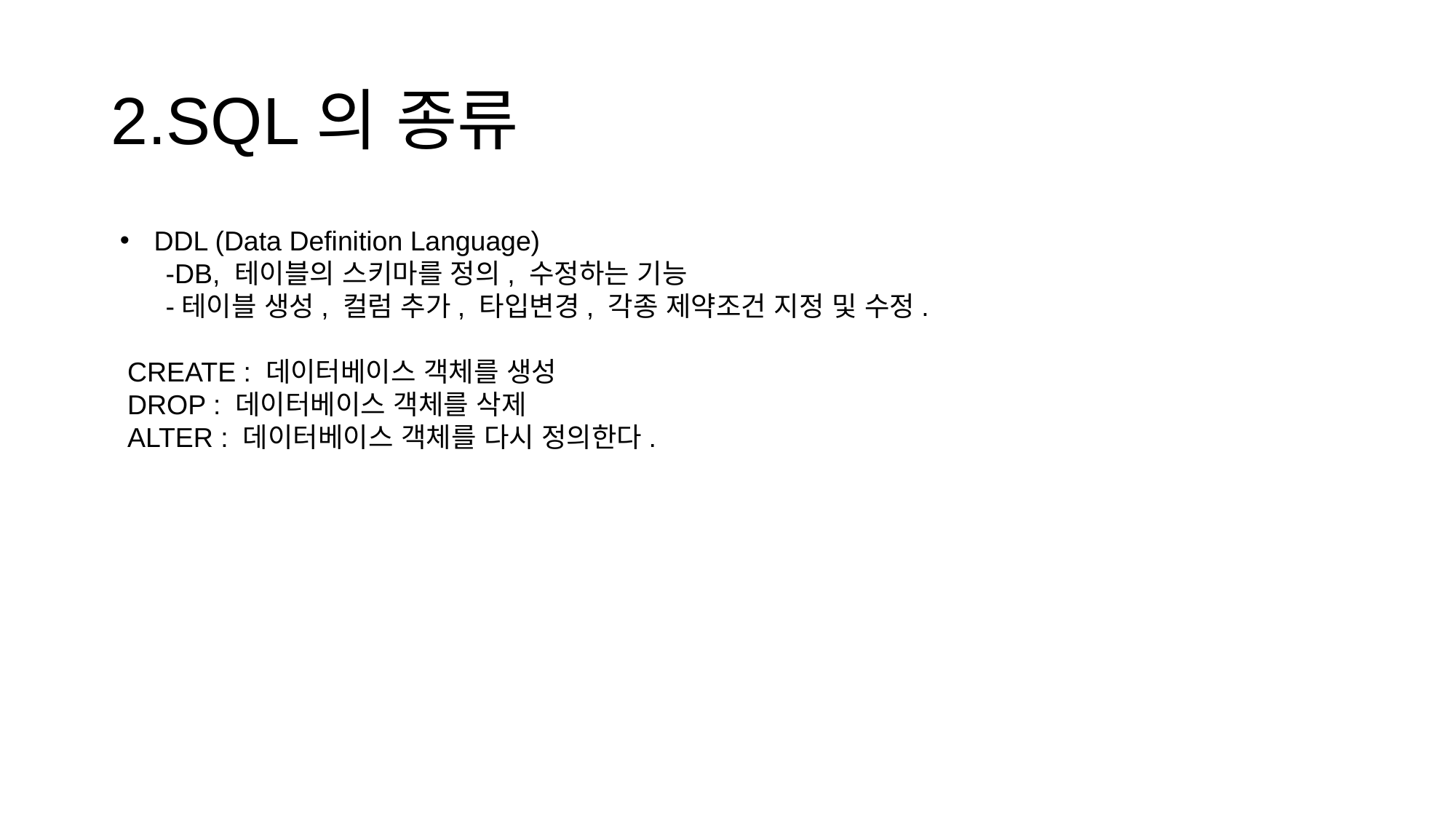

# 2.SQL의 종류

DDL (Data Definition Language)
      -DB, 테이블의 스키마를 정의, 수정하는 기능
      -테이블 생성, 컬럼 추가, 타입변경, 각종 제약조건 지정 및 수정.

 CREATE : 데이터베이스 객체를 생성
 DROP : 데이터베이스 객체를 삭제
 ALTER : 데이터베이스 객체를 다시 정의한다.